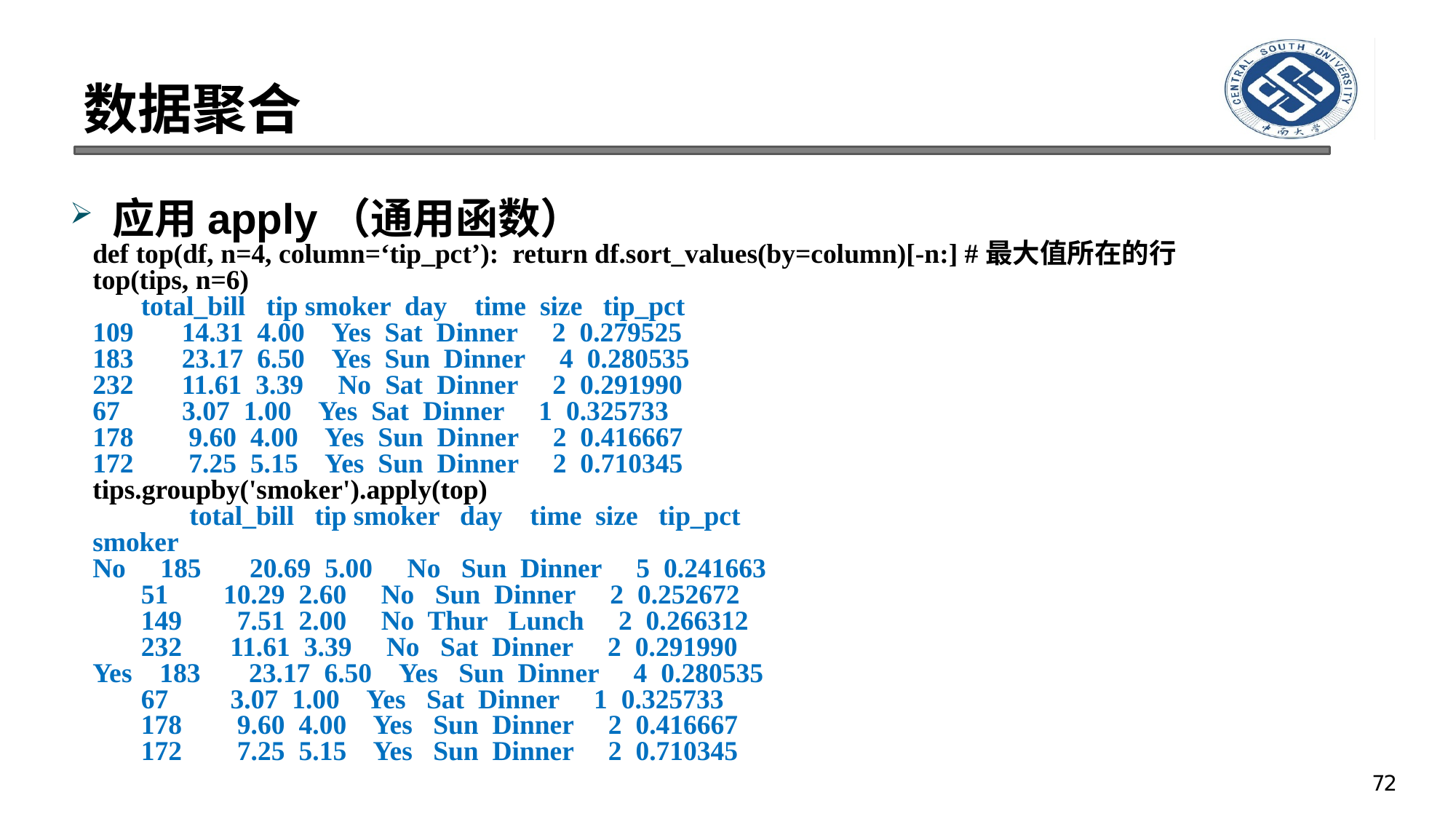

# 数据聚合
应用apply（通用函数）
def top(df, n=4, column=‘tip_pct’):  return df.sort_values(by=column)[-n:] #最大值所在的行
top(tips, n=6)
       total_bill   tip smoker  day    time  size   tip_pct
109       14.31  4.00    Yes  Sat  Dinner     2  0.279525
183       23.17  6.50    Yes  Sun  Dinner     4  0.280535
232       11.61  3.39     No  Sat  Dinner     2  0.291990
67         3.07  1.00    Yes  Sat  Dinner     1  0.325733
178        9.60  4.00    Yes  Sun  Dinner     2  0.416667
172        7.25  5.15    Yes  Sun  Dinner     2  0.710345
tips.groupby('smoker').apply(top)
              total_bill   tip smoker   day    time  size   tip_pct
smoker
No     185       20.69  5.00     No   Sun  Dinner     5  0.241663
       51        10.29  2.60     No   Sun  Dinner     2  0.252672
       149        7.51  2.00     No  Thur   Lunch     2  0.266312
       232       11.61  3.39     No   Sat  Dinner     2  0.291990
Yes    183       23.17  6.50    Yes   Sun  Dinner     4  0.280535
       67         3.07  1.00    Yes   Sat  Dinner     1  0.325733
       178        9.60  4.00    Yes   Sun  Dinner     2  0.416667
       172        7.25  5.15    Yes   Sun  Dinner     2  0.710345
72